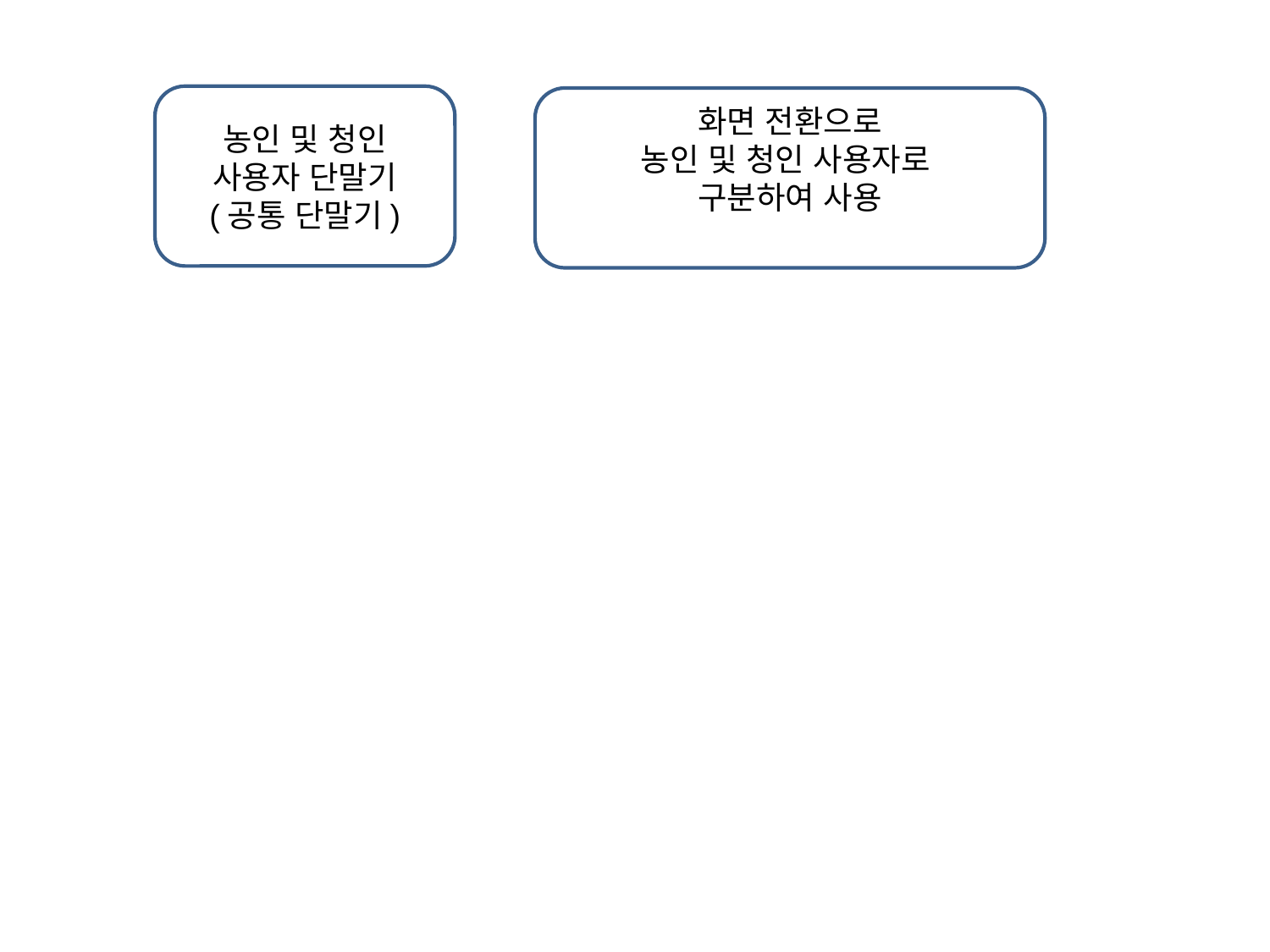

농인 및 청인
사용자 단말기
(공통 단말기)
화면 전환으로
농인 및 청인 사용자로
구분하여 사용